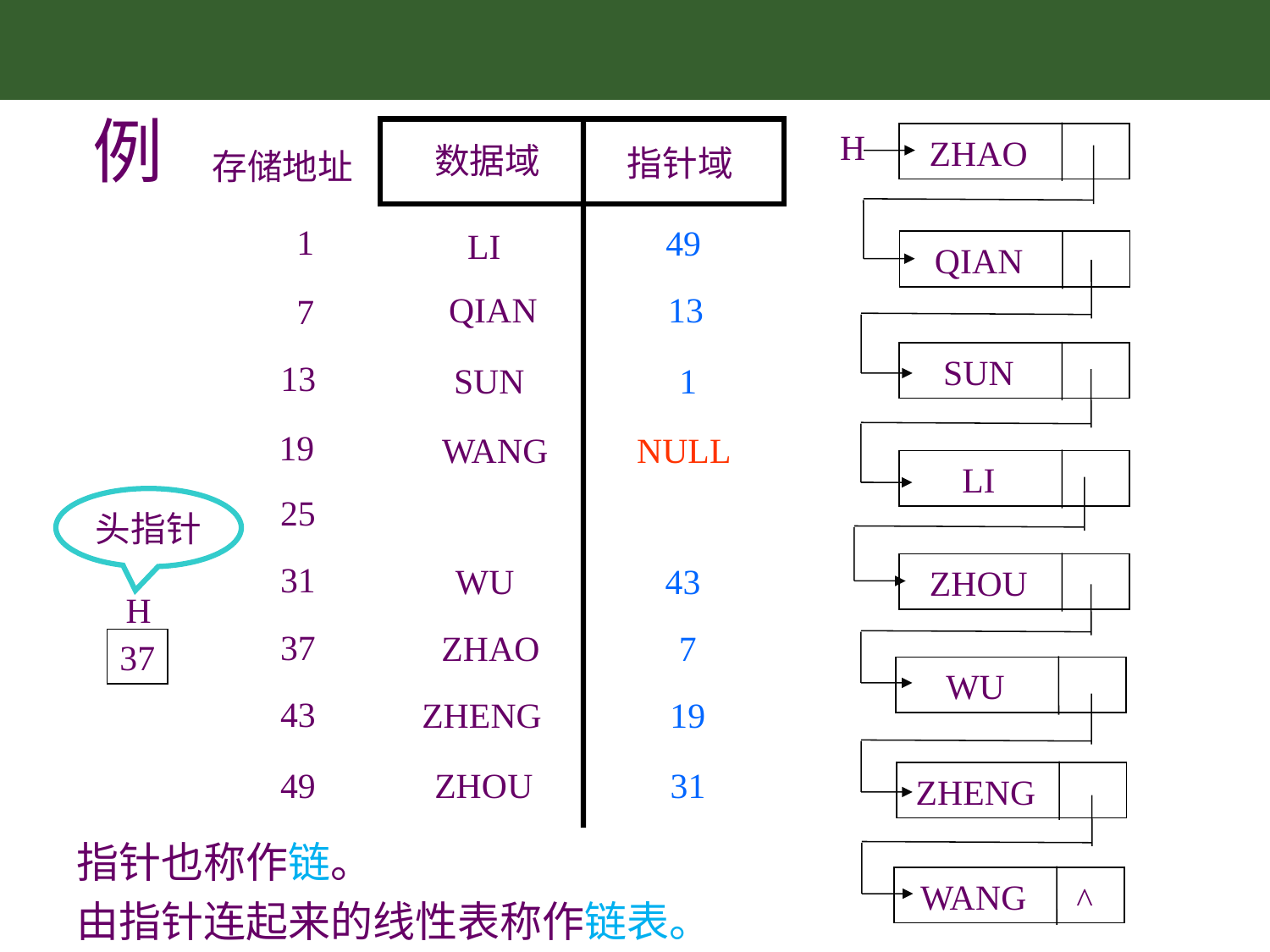

例

数据域
指针域
H

ZHAO
存储地址

1
49
LI

QIAN

QIAN
13
7

SUN
13
SUN
1

19
NULL
WANG

LI

25
头指针
31
43

WU

ZHOU
H
37

37
ZHAO
7

WU
43
ZHENG
19

31
49
ZHOU

ZHENG

指针也称作链。
由指针连起来的线性表称作链表。

WANG
^